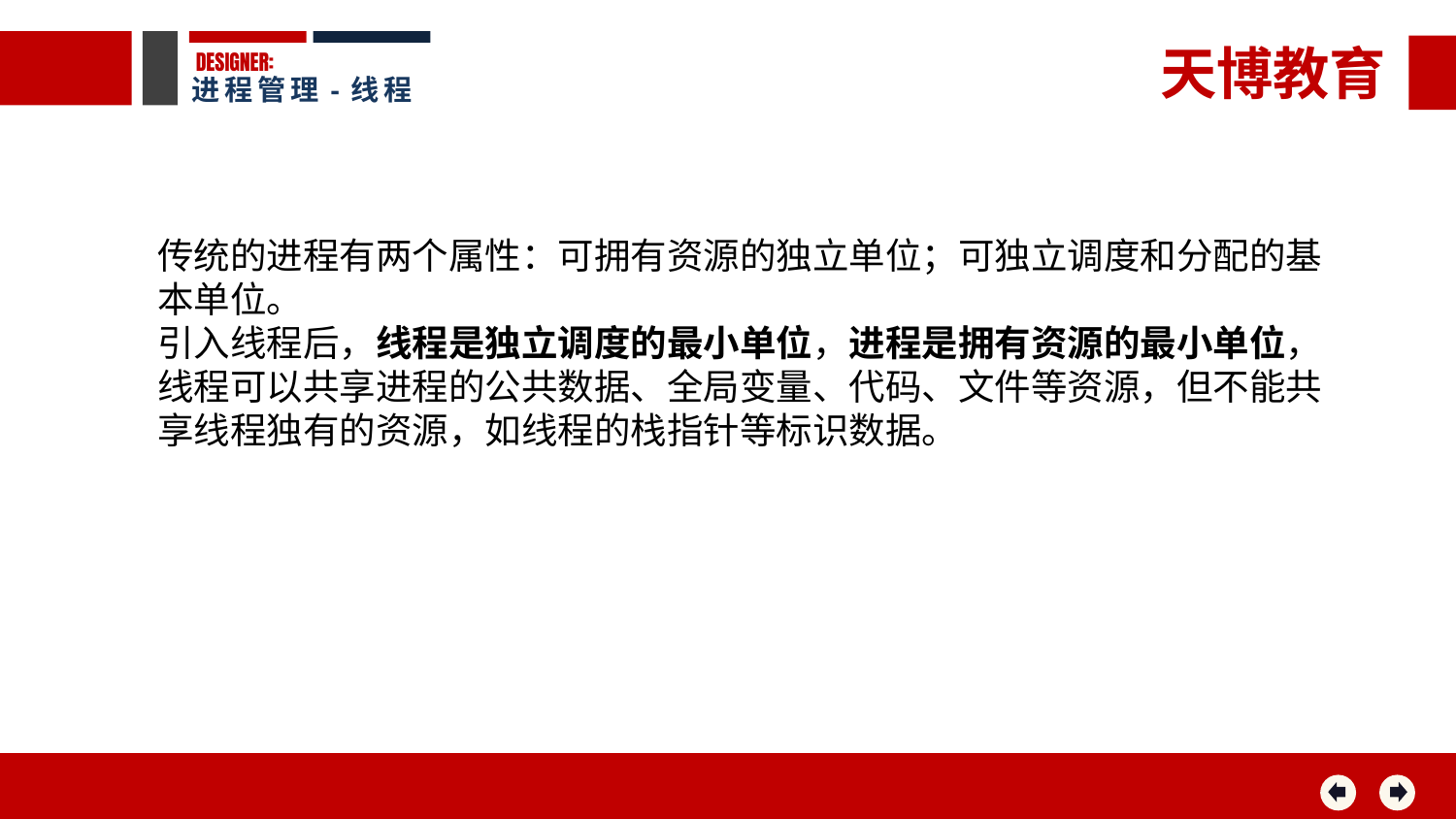

天博教育
DESIGNER:
进程管理-线程
传统的进程有两个属性：可拥有资源的独立单位；可独立调度和分配的基本单位。
引入线程后，线程是独立调度的最小单位，进程是拥有资源的最小单位，线程可以共享进程的公共数据、全局变量、代码、文件等资源，但不能共享线程独有的资源，如线程的栈指针等标识数据。